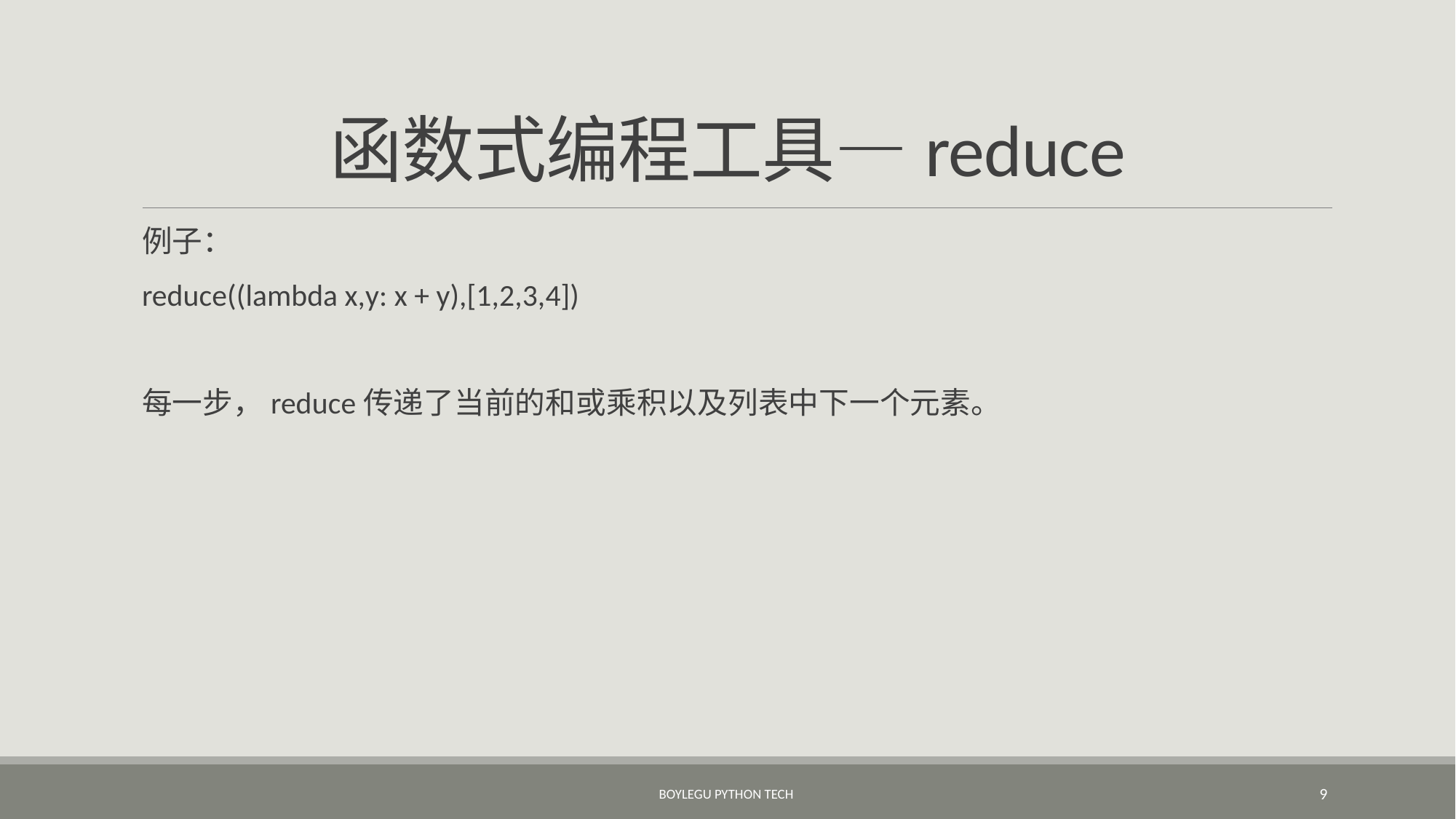

# 函数式编程工具—reduce
例子：
reduce((lambda x,y: x + y),[1,2,3,4])

每一步，reduce传递了当前的和或乘积以及列表中下一个元素。

BoyleGu Python Tech
9